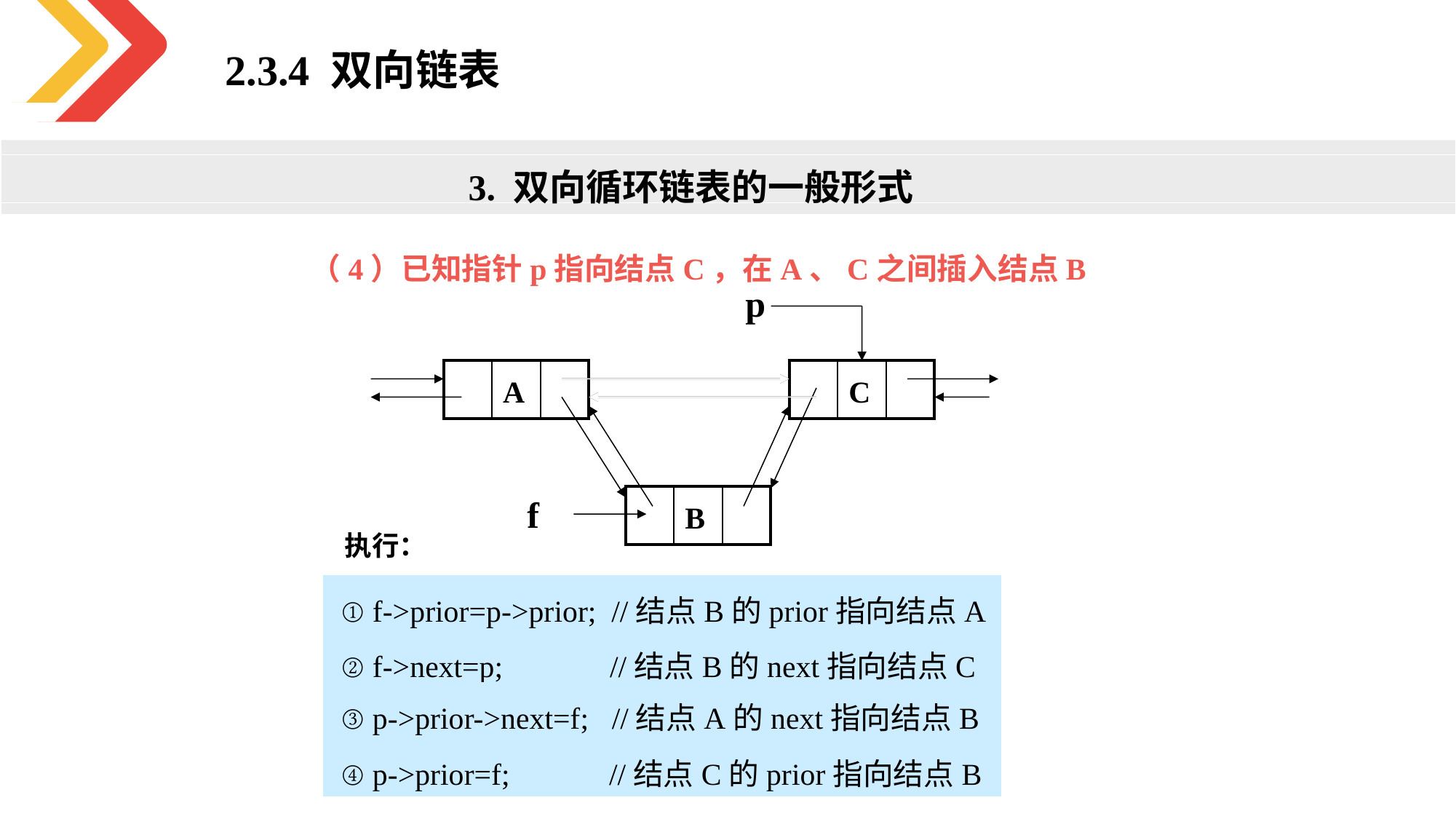

2.3.4 双向链表

3. 双向循环链表的一般形式
（4）已知指针p指向结点C，在A、C之间插入结点B
p

|  | A |  |
| --- | --- | --- |
|  | C |  |
| --- | --- | --- |

|  | B |  |
| --- | --- | --- |
f
执行：

 ① f->prior=p->prior;  //结点B的prior指向结点A
 ② f->next=p;              //结点B的next指向结点C
 ③ p->prior->next=f;   //结点A的next指向结点B
 ④ p->prior=f;             //结点C的prior指向结点B